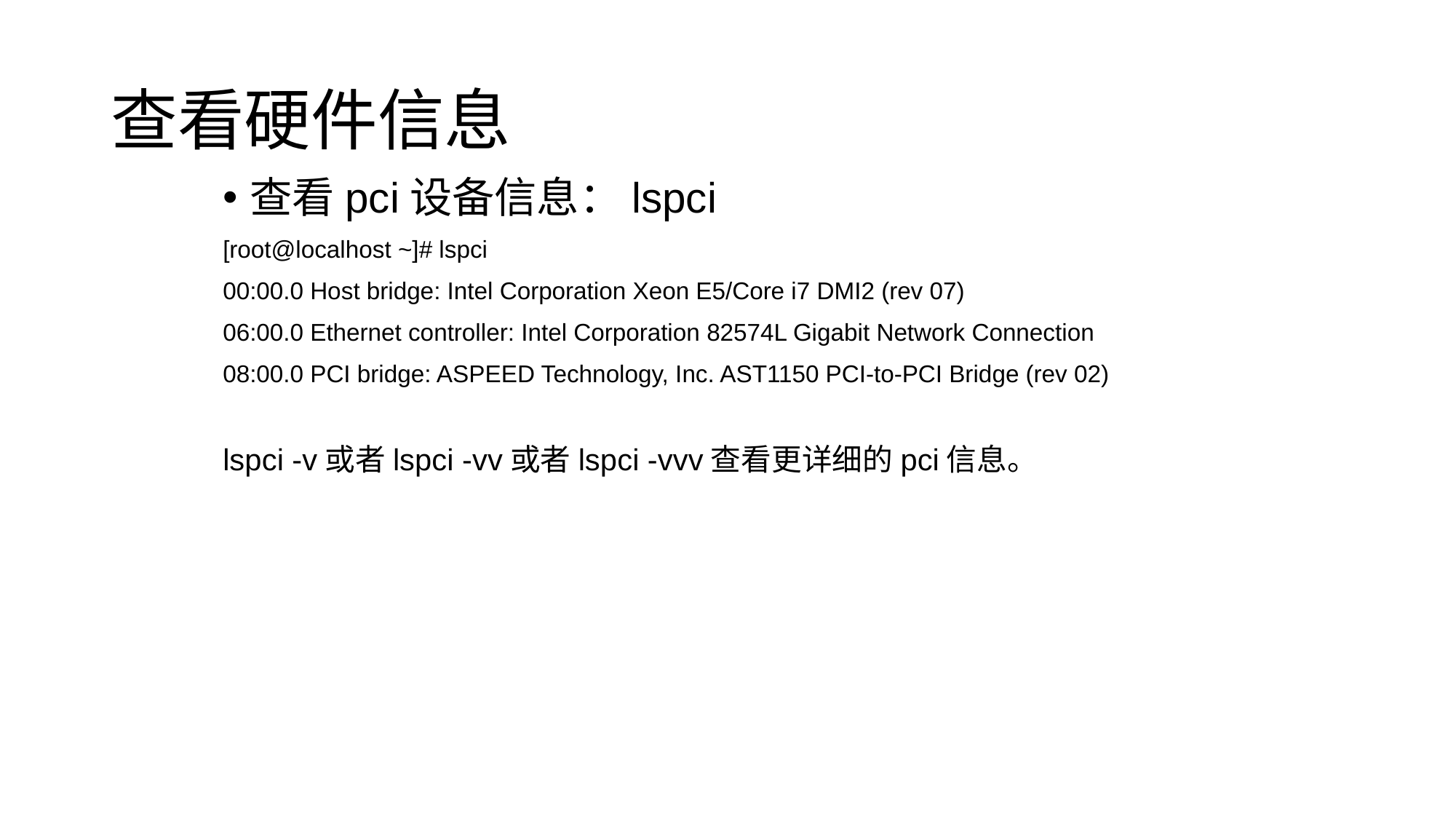

# 查看硬件信息
查看pci设备信息：lspci
[root@localhost ~]# lspci
00:00.0 Host bridge: Intel Corporation Xeon E5/Core i7 DMI2 (rev 07)
06:00.0 Ethernet controller: Intel Corporation 82574L Gigabit Network Connection
08:00.0 PCI bridge: ASPEED Technology, Inc. AST1150 PCI-to-PCI Bridge (rev 02)

lspci -v或者lspci -vv或者lspci -vvv查看更详细的pci信息。